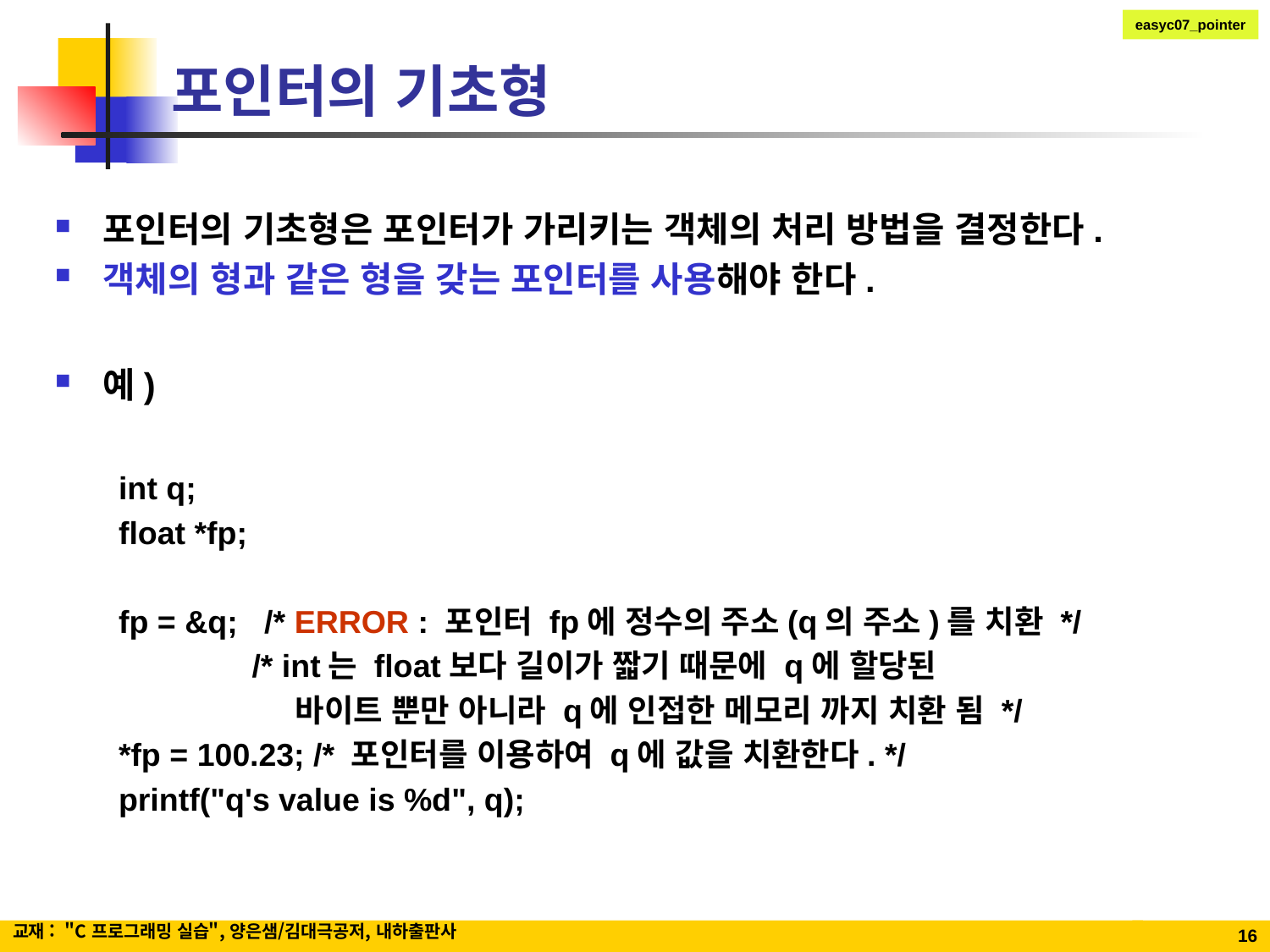

# 포인터의 기초형
포인터의 기초형은 포인터가 가리키는 객체의 처리 방법을 결정한다.
객체의 형과 같은 형을 갖는 포인터를 사용해야 한다.

예)

int q;
float *fp;

fp = &q;   /* ERROR : 포인터 fp에 정수의 주소(q의 주소)를 치환 */
               /* int는 float보다 길이가 짧기 때문에 q에 할당된
                   바이트 뿐만 아니라 q에 인접한 메모리 까지 치환 됨 */
*fp = 100.23; /* 포인터를 이용하여 q에 값을 치환한다. */
printf("q's value is %d", q);
교재 :  "C 프로그래밍 실습", 양은샘/김대극공저, 내하출판사
16